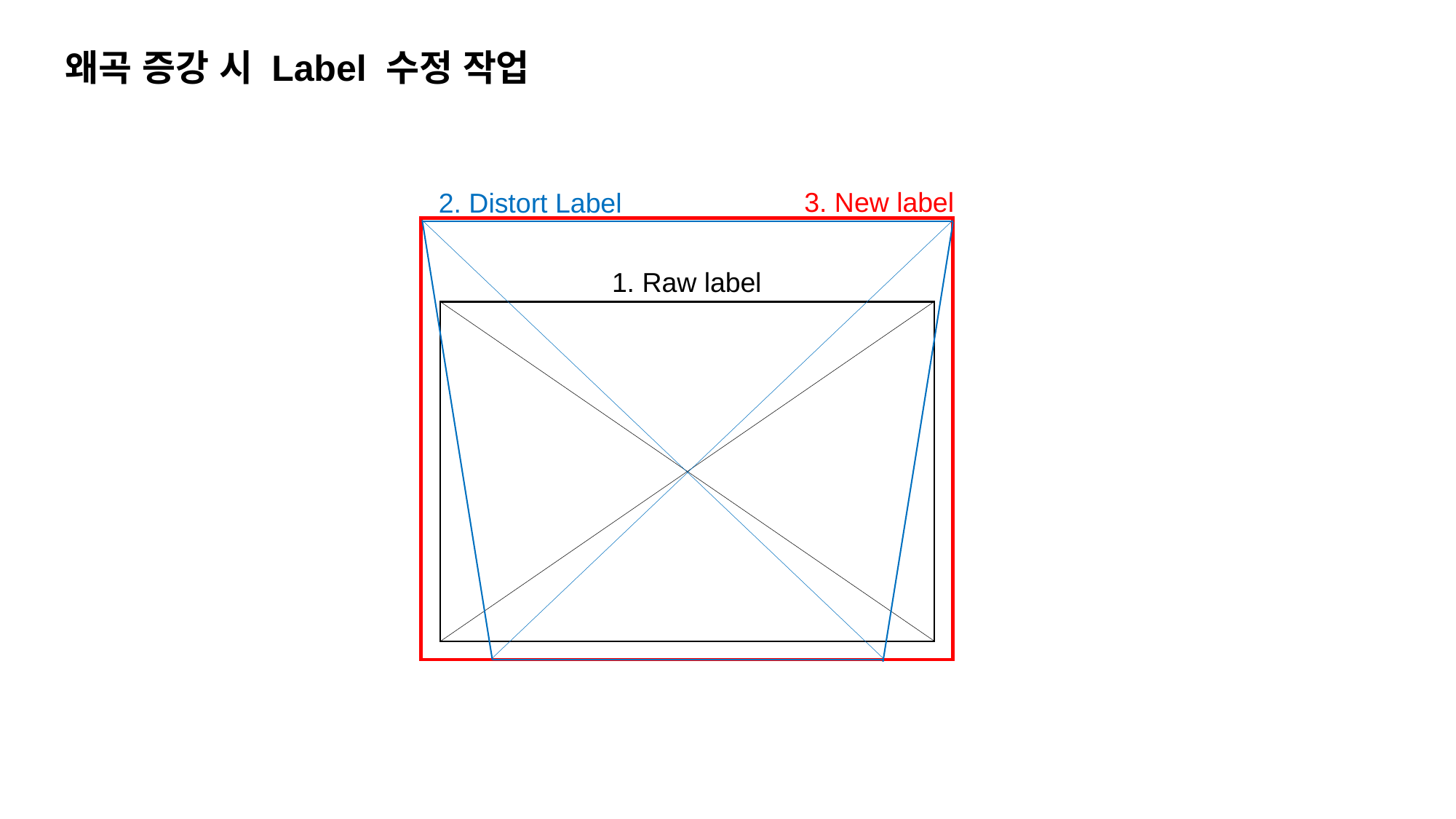

왜곡 증강 시 Label 수정 작업
3. New label
2. Distort Label

1. Raw label